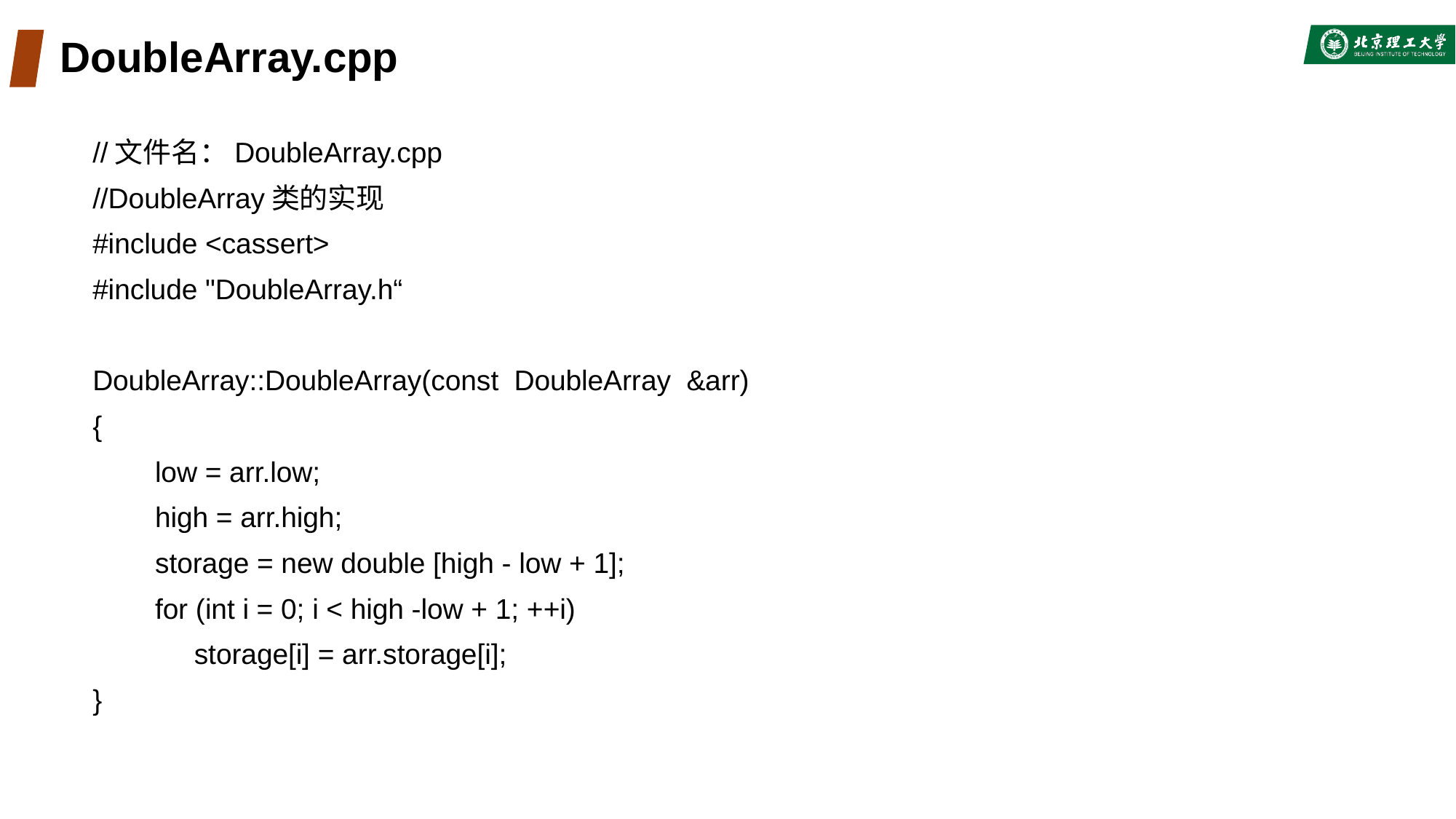

# DoubleArray.cpp
//文件名：DoubleArray.cpp
//DoubleArray类的实现
#include <cassert>
#include "DoubleArray.h“

DoubleArray::DoubleArray(const  DoubleArray  &arr)
{
        low = arr.low;
        high = arr.high;
        storage = new double [high - low + 1];
        for (int i = 0; i < high -low + 1; ++i)
             storage[i] = arr.storage[i];
}